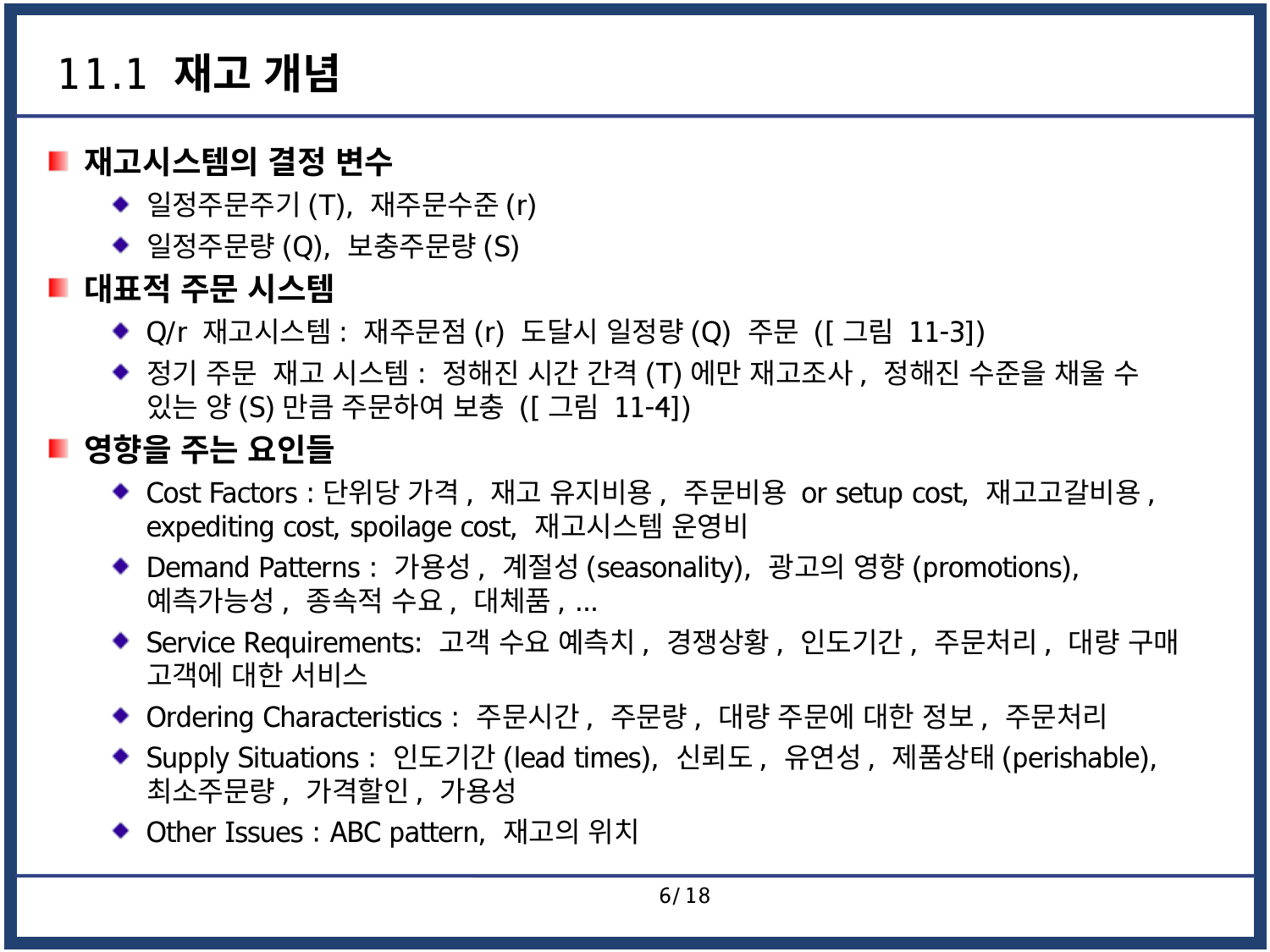

# 11.1 재고 개념
재고시스템의 결정 변수
일정주문주기(T), 재주문수준(r)
일정주문량(Q), 보충주문량(S)
대표적 주문 시스템
Q/r 재고시스템: 재주문점(r) 도달시 일정량(Q) 주문 ([그림 11-3])
정기 주문  재고 시스템: 정해진 시간 간격(T)에만 재고조사, 정해진 수준을 채울 수 있는 양(S)만큼 주문하여 보충 ([그림 11-4])
영향을 주는 요인들
Cost Factors :단위당 가격, 재고 유지비용, 주문비용 or setup cost, 재고고갈비용, expediting cost, spoilage cost, 재고시스템 운영비
Demand Patterns : 가용성, 계절성(seasonality), 광고의 영향(promotions), 예측가능성, 종속적 수요, 대체품, …
Service Requirements: 고객 수요 예측치, 경쟁상황, 인도기간, 주문처리, 대량 구매 고객에 대한 서비스
Ordering Characteristics : 주문시간, 주문량, 대량 주문에 대한 정보, 주문처리
Supply Situations : 인도기간(lead times), 신뢰도, 유연성, 제품상태(perishable), 최소주문량, 가격할인, 가용성
Other Issues : ABC pattern, 재고의 위치